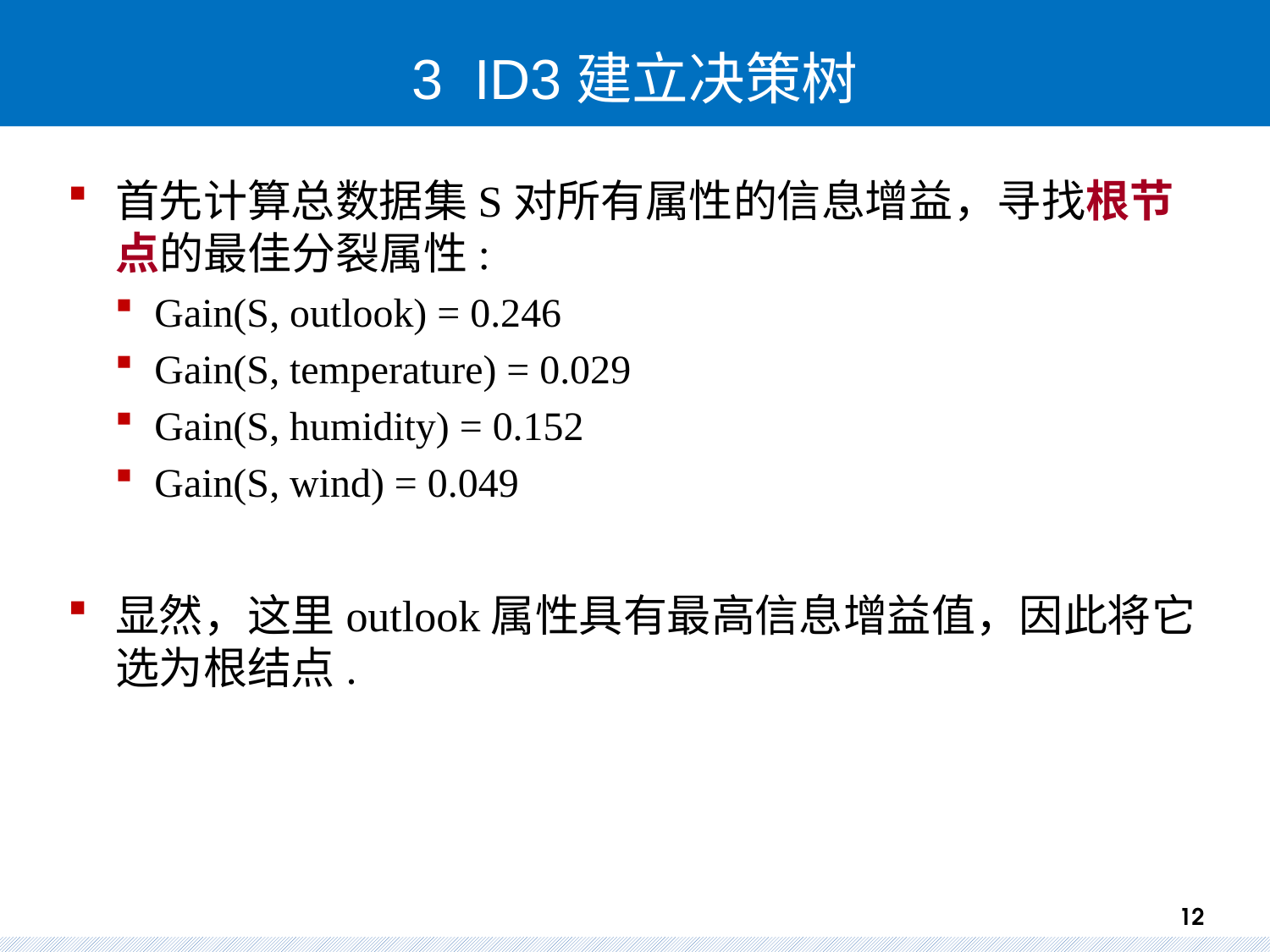

# 3  ID3建立决策树
首先计算总数据集S对所有属性的信息增益，寻找根节点的最佳分裂属性:
Gain(S, outlook) = 0.246
Gain(S, temperature) = 0.029
Gain(S, humidity) = 0.152
Gain(S, wind) = 0.049

显然，这里outlook属性具有最高信息增益值，因此将它选为根结点.